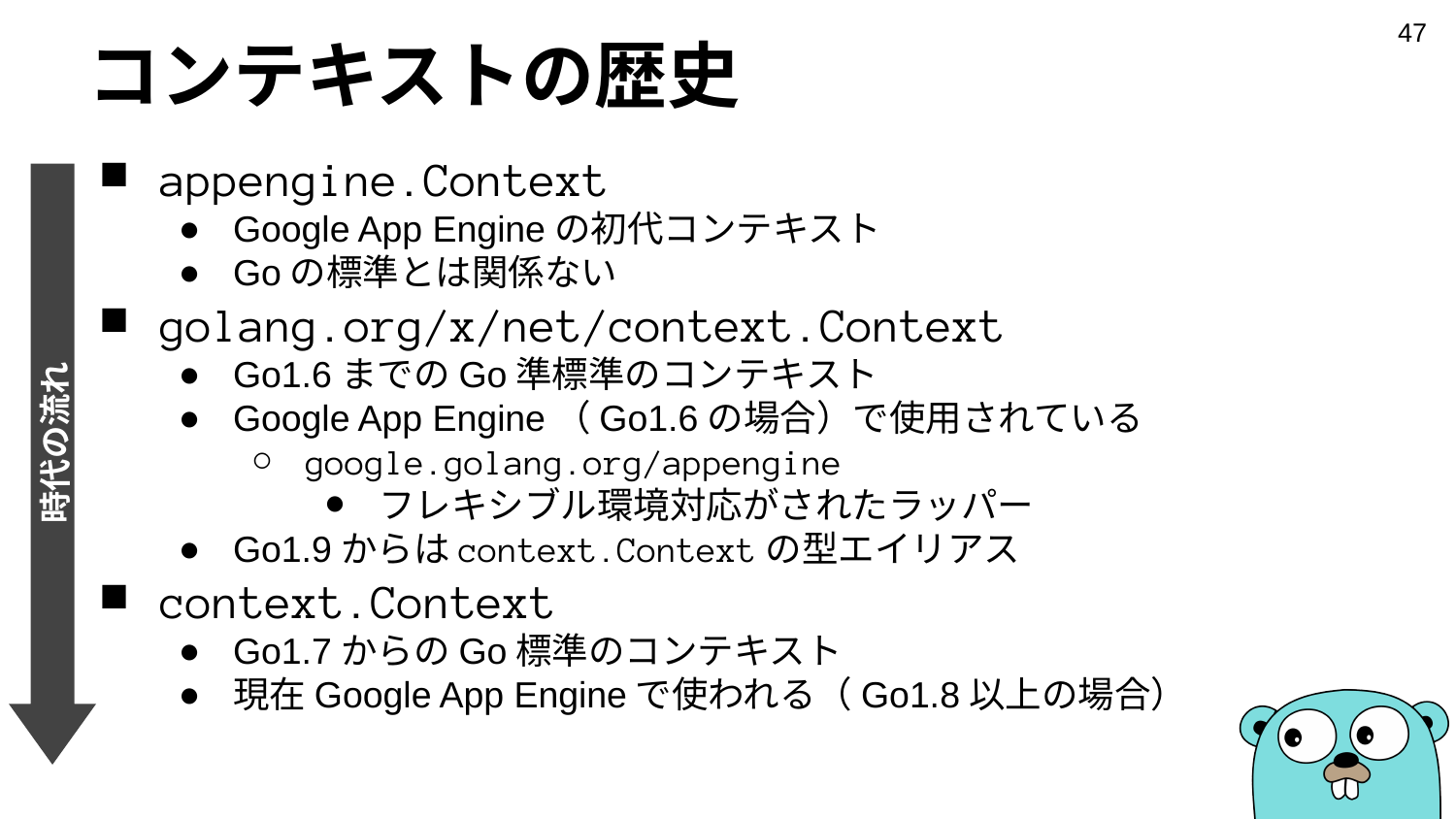

47
# コンテキストの歴史
appengine.Context
Google App Engineの初代コンテキスト
Goの標準とは関係ない
golang.org/x/net/context.Context
Go1.6までのGo準標準のコンテキスト
Google App Engine（Go1.6の場合）で使用されている
google.golang.org/appengine
フレキシブル環境対応がされたラッパー
Go1.9からはcontext.Contextの型エイリアス
context.Context
Go1.7からのGo標準のコンテキスト
現在Google App Engineで使われる（Go1.8以上の場合）

時代の流れ